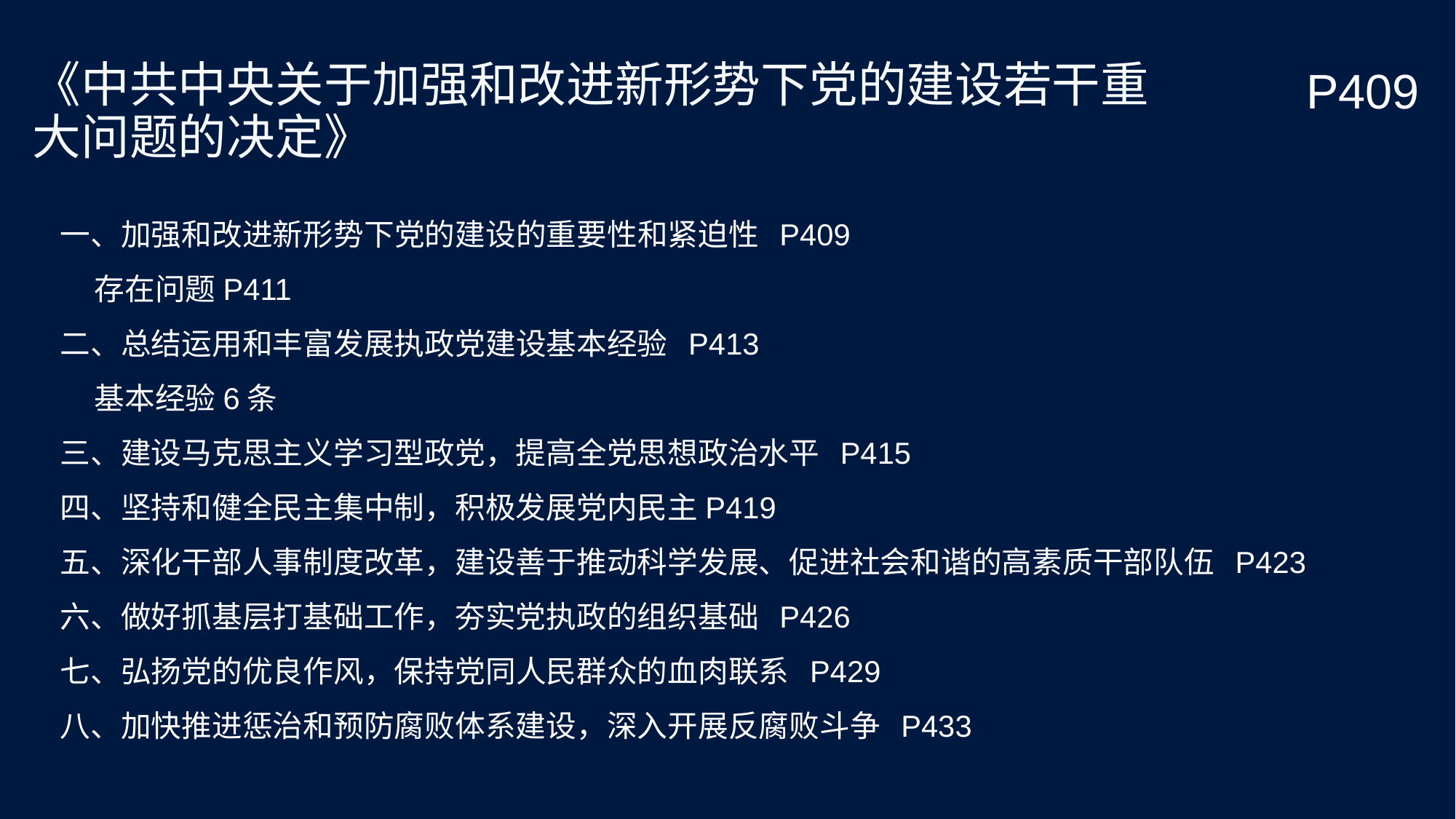

《中共中央关于加强和改进新形势下党的建设若干重大问题的决定》
P409
一、加强和改进新形势下党的建设的重要性和紧迫性  P409
    存在问题P411
二、总结运用和丰富发展执政党建设基本经验  P413
    基本经验6条
三、建设马克思主义学习型政党，提高全党思想政治水平  P415
四、坚持和健全民主集中制，积极发展党内民主P419
五、深化干部人事制度改革，建设善于推动科学发展、促进社会和谐的高素质干部队伍  P423
六、做好抓基层打基础工作，夯实党执政的组织基础  P426
七、弘扬党的优良作风，保持党同人民群众的血肉联系  P429
八、加快推进惩治和预防腐败体系建设，深入开展反腐败斗争  P433